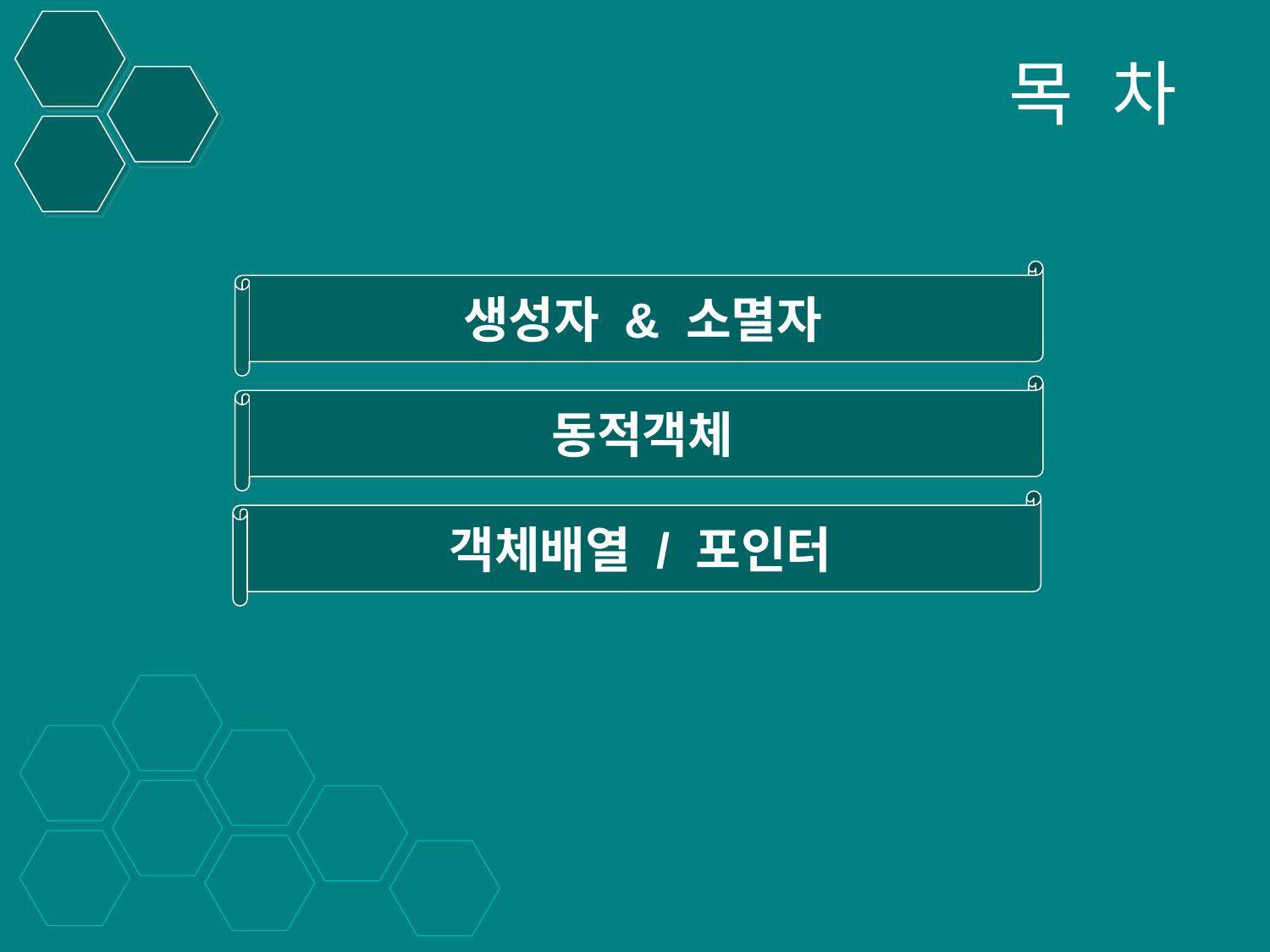

# 목  차
생성자 & 소멸자
동적객체
객체배열 / 포인터